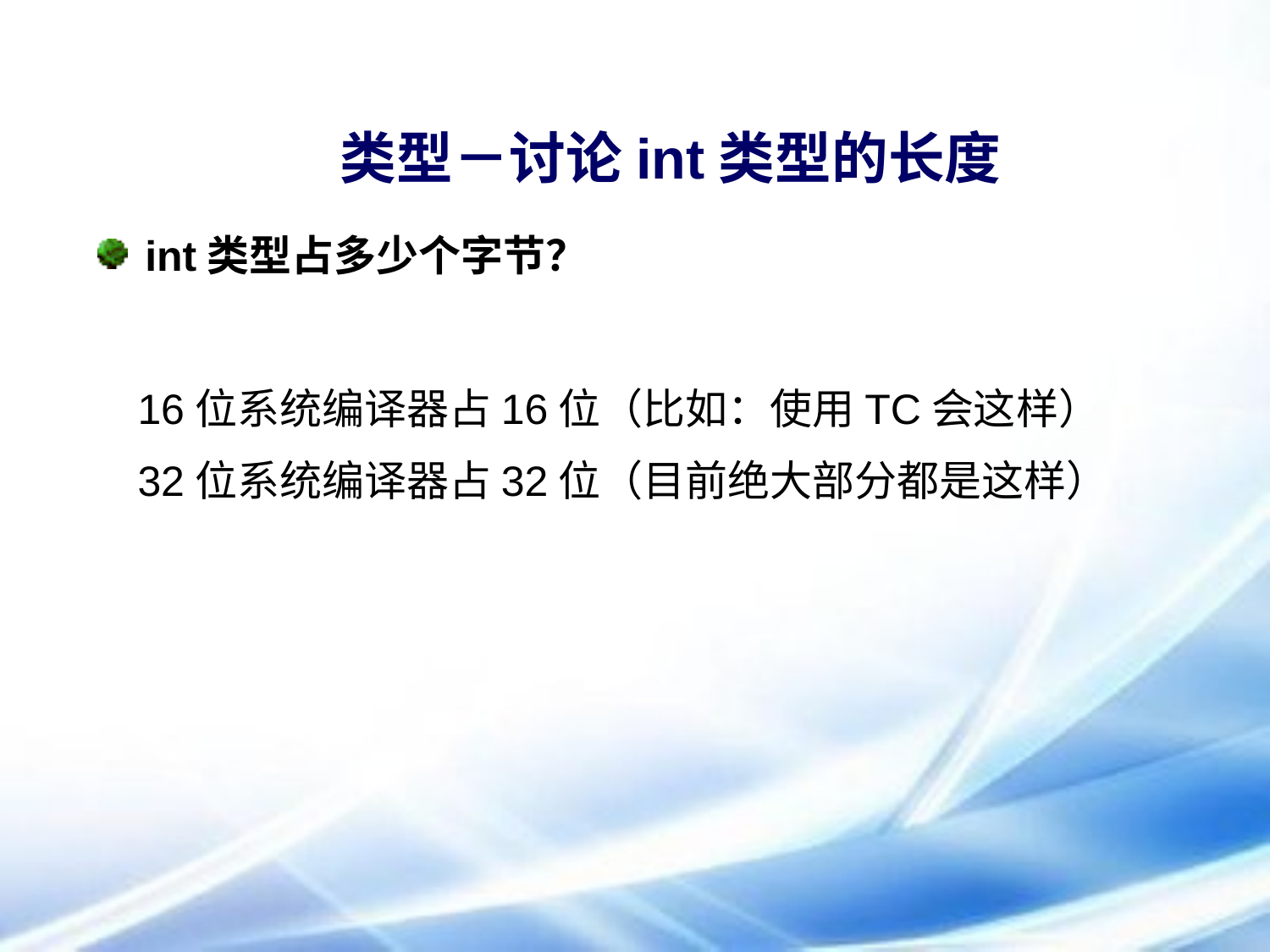

# 类型－讨论int类型的长度
int类型占多少个字节？
16位系统编译器占16位（比如：使用TC会这样）
32位系统编译器占32位（目前绝大部分都是这样）